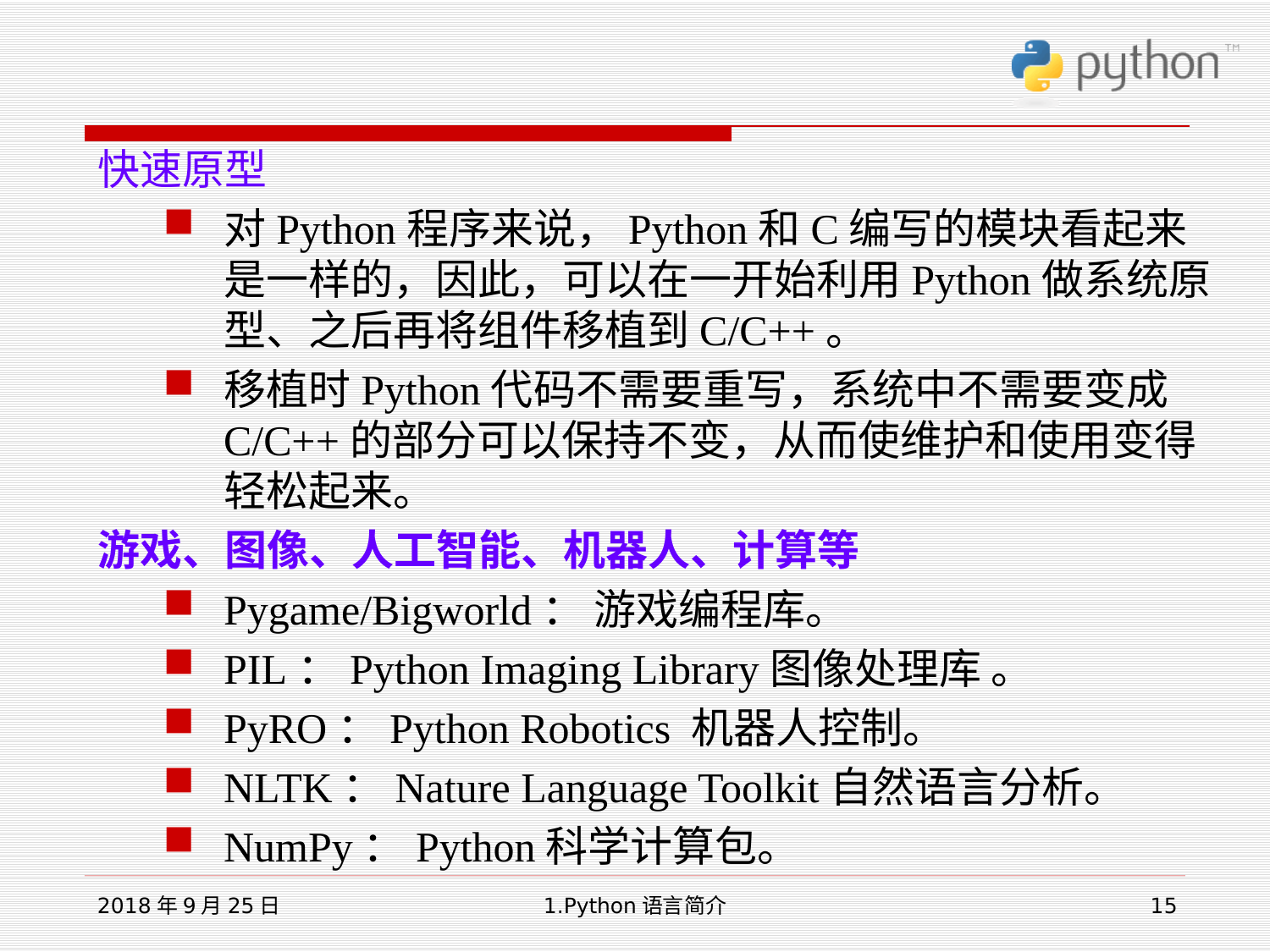

快速原型
对Python程序来说，Python和C编写的模块看起来是一样的，因此，可以在一开始利用Python做系统原型、之后再将组件移植到C/C++。
移植时Python代码不需要重写，系统中不需要变成C/C++的部分可以保持不变，从而使维护和使用变得轻松起来。
游戏、图像、人工智能、机器人、计算等
Pygame/Bigworld： 游戏编程库。
PIL：Python Imaging Library图像处理库 。
PyRO：Python Robotics 机器人控制。
NLTK：Nature Language Toolkit自然语言分析。
NumPy：Python科学计算包。
2018年9月25日
1.Python语言简介
15